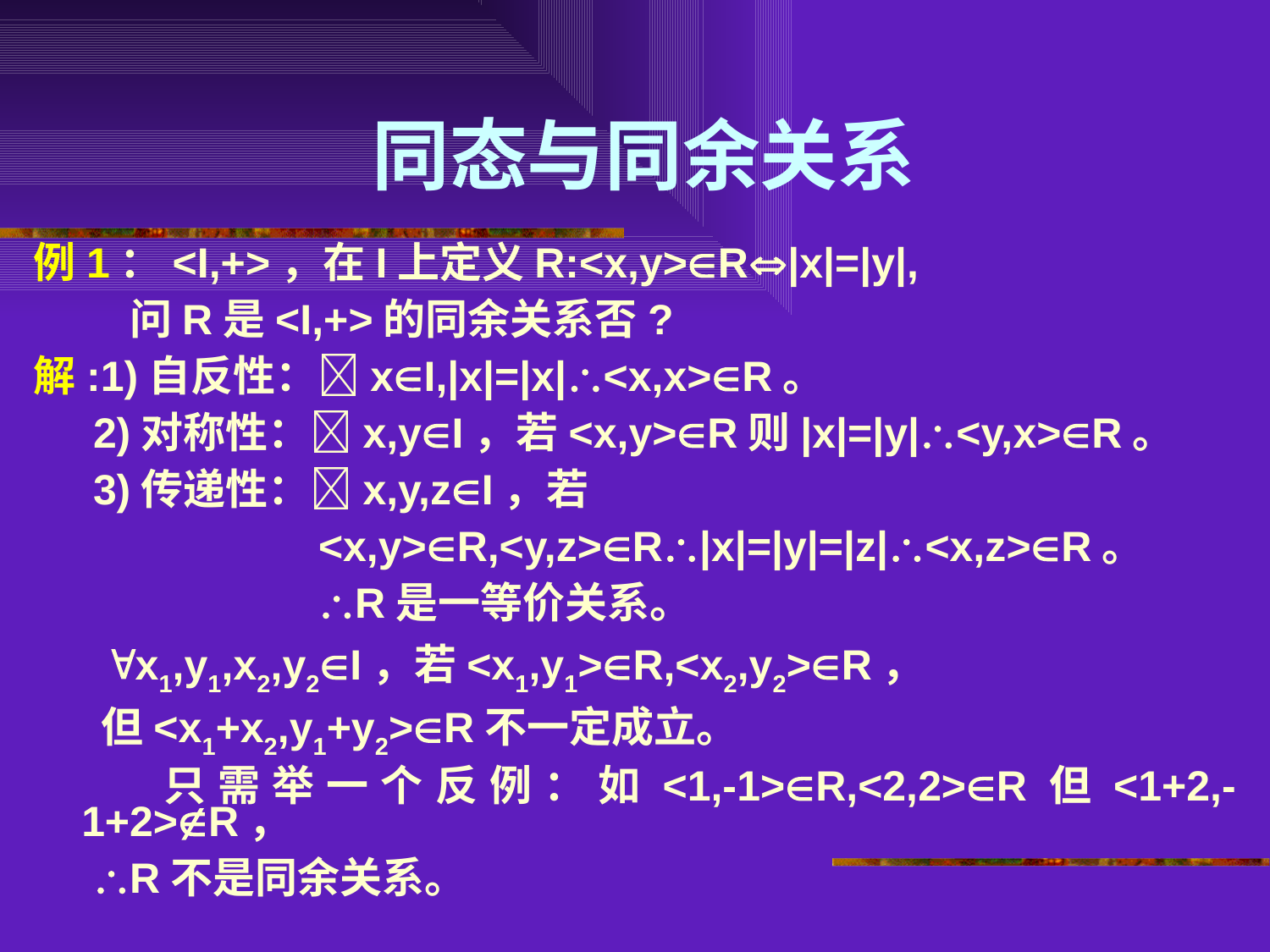

# 同态与同余关系
例1：<I,+>，在I上定义R:<x,y>∈R⇔|x|=|y|,
         问R是<I,+>的同余关系否?
解:1)自反性：∀x∈I,|x|=|x|∴<x,x>∈R。
     2)对称性：∀x,y∈I，若<x,y>∈R则|x|=|y|∴<y,x>∈R。
     3)传递性：∀x,y,z∈I，若
                        <x,y>∈R,<y,z>∈R∴|x|=|y|=|z|∴<x,z>∈R。
                        ∴R是一等价关系。
      ∀x1,y1,x2,y2∈I，若<x1,y1>∈R,<x2,y2>∈R，
      但<x1+x2,y1+y2>∈R不一定成立。
     只需举一个反例：如<1,-1>∈R,<2,2>∈R但<1+2,-1+2>∉R，
     ∴R不是同余关系。